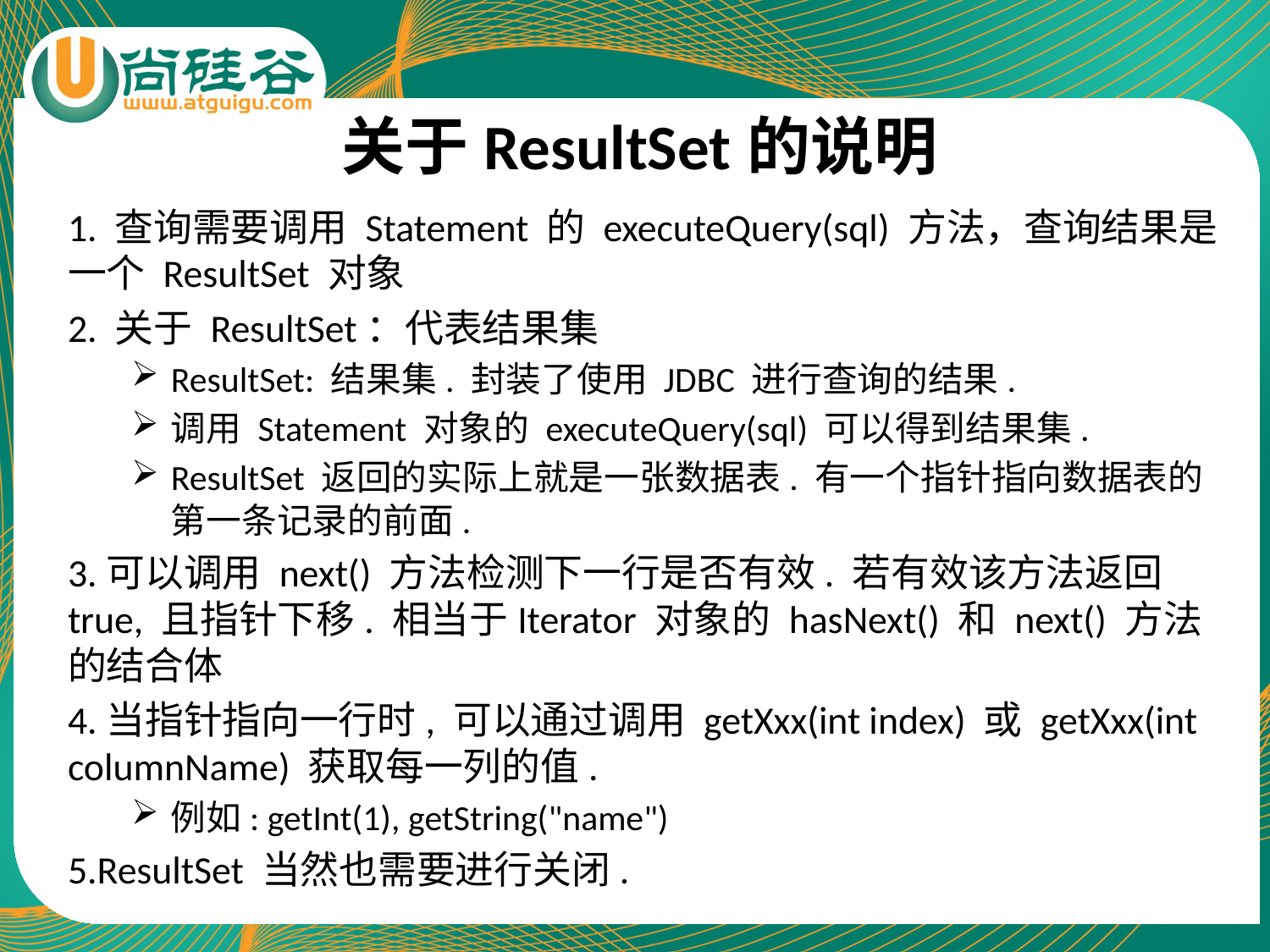

# 关于ResultSet的说明
1. 查询需要调用 Statement 的 executeQuery(sql) 方法，查询结果是一个 ResultSet 对象
2. 关于 ResultSet：代表结果集
ResultSet: 结果集. 封装了使用 JDBC 进行查询的结果.
调用 Statement 对象的 executeQuery(sql) 可以得到结果集.
ResultSet 返回的实际上就是一张数据表. 有一个指针指向数据表的第一条记录的前面.
3.可以调用 next() 方法检测下一行是否有效. 若有效该方法返回 true, 且指针下移. 相当于Iterator 对象的 hasNext() 和 next() 方法的结合体
4.当指针指向一行时, 可以通过调用 getXxx(int index) 或 getXxx(int columnName) 获取每一列的值.
例如: getInt(1), getString("name")
5.ResultSet 当然也需要进行关闭.